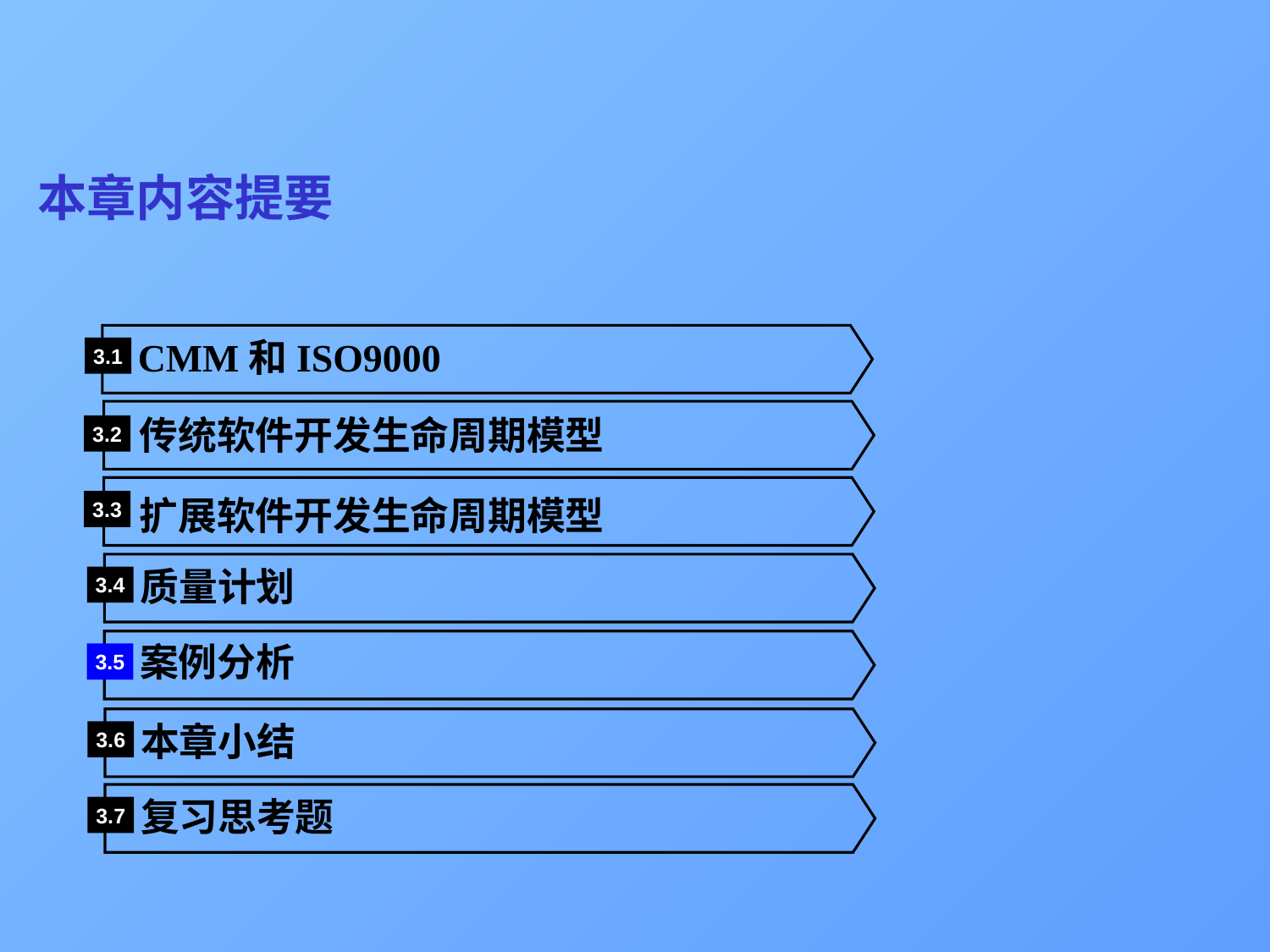

# 本章内容提要

CMM和ISO9000
3.1

传统软件开发生命周期模型
3.2

扩展软件开发生命周期模型
3.3

质量计划
3.4

案例分析
3.5

本章小结
3.6

复习思考题
3.7